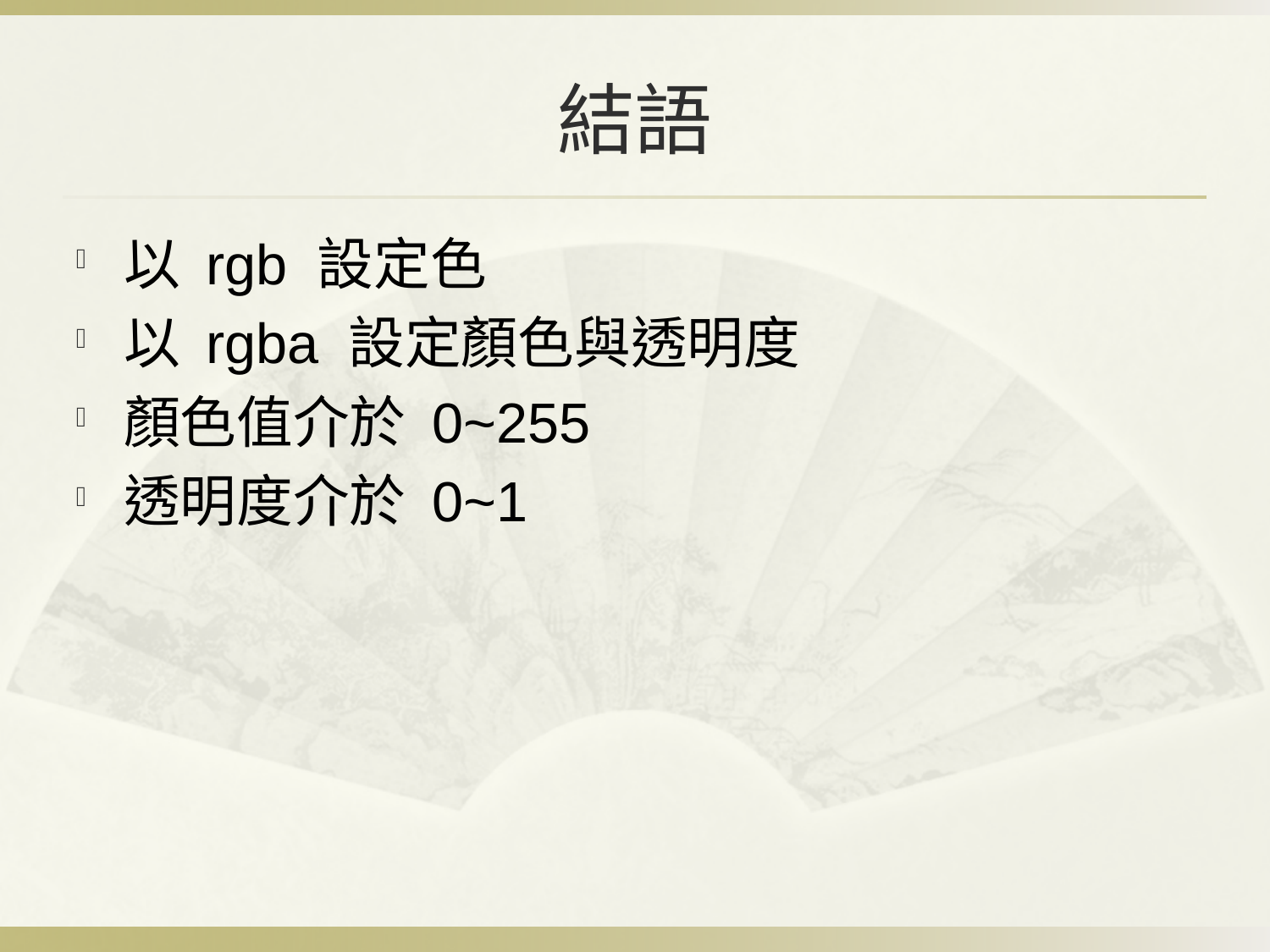

# 結語
以 rgb 設定色
以 rgba 設定顏色與透明度
顏色值介於 0~255
透明度介於 0~1